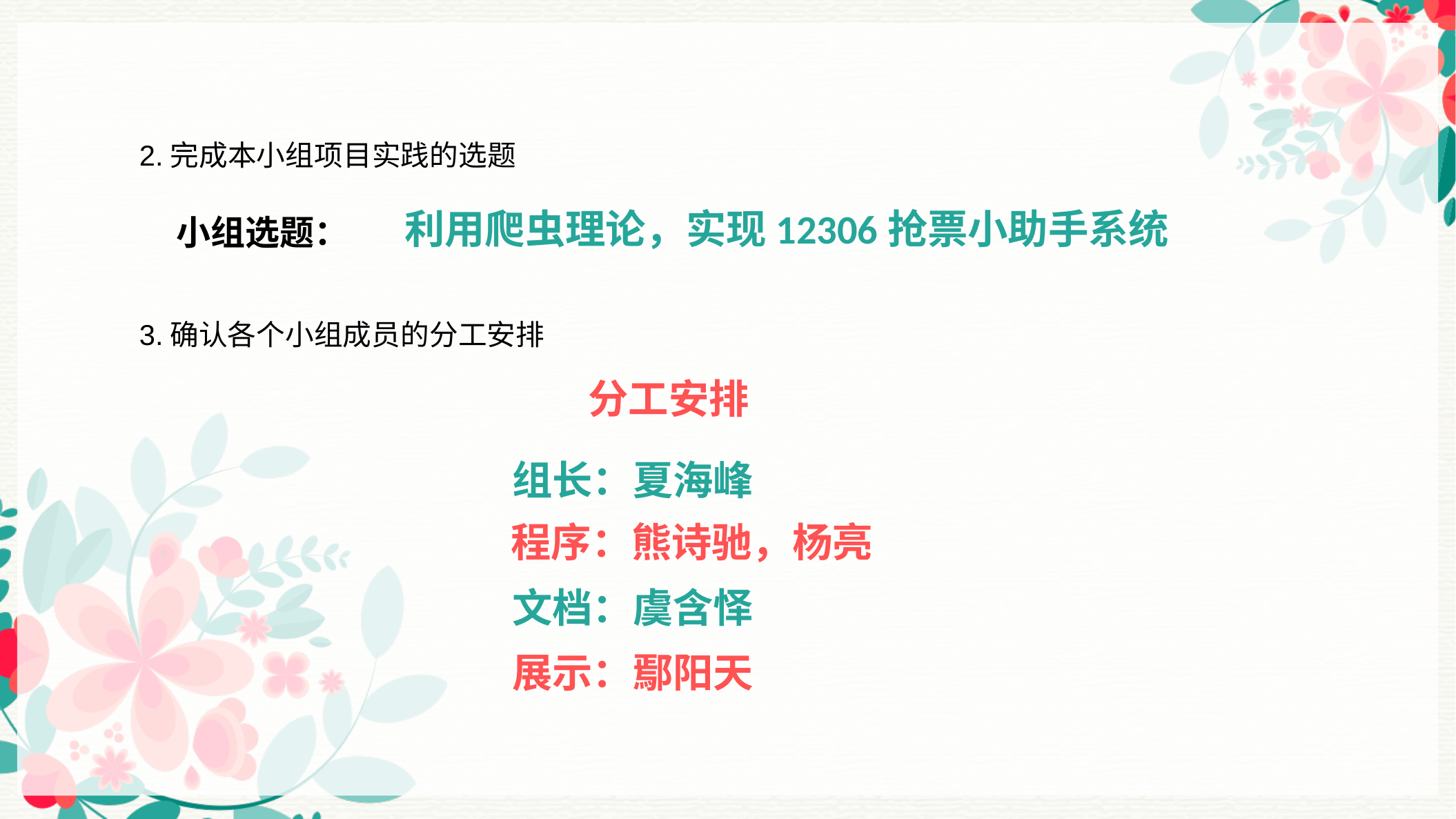

2.完成本小组项目实践的选题
利用爬虫理论，实现12306抢票小助手系统
小组选题：
3.确认各个小组成员的分工安排
分工安排
组长：夏海峰
程序：熊诗驰，杨亮
文档：虞含怿
展示：鄢阳天